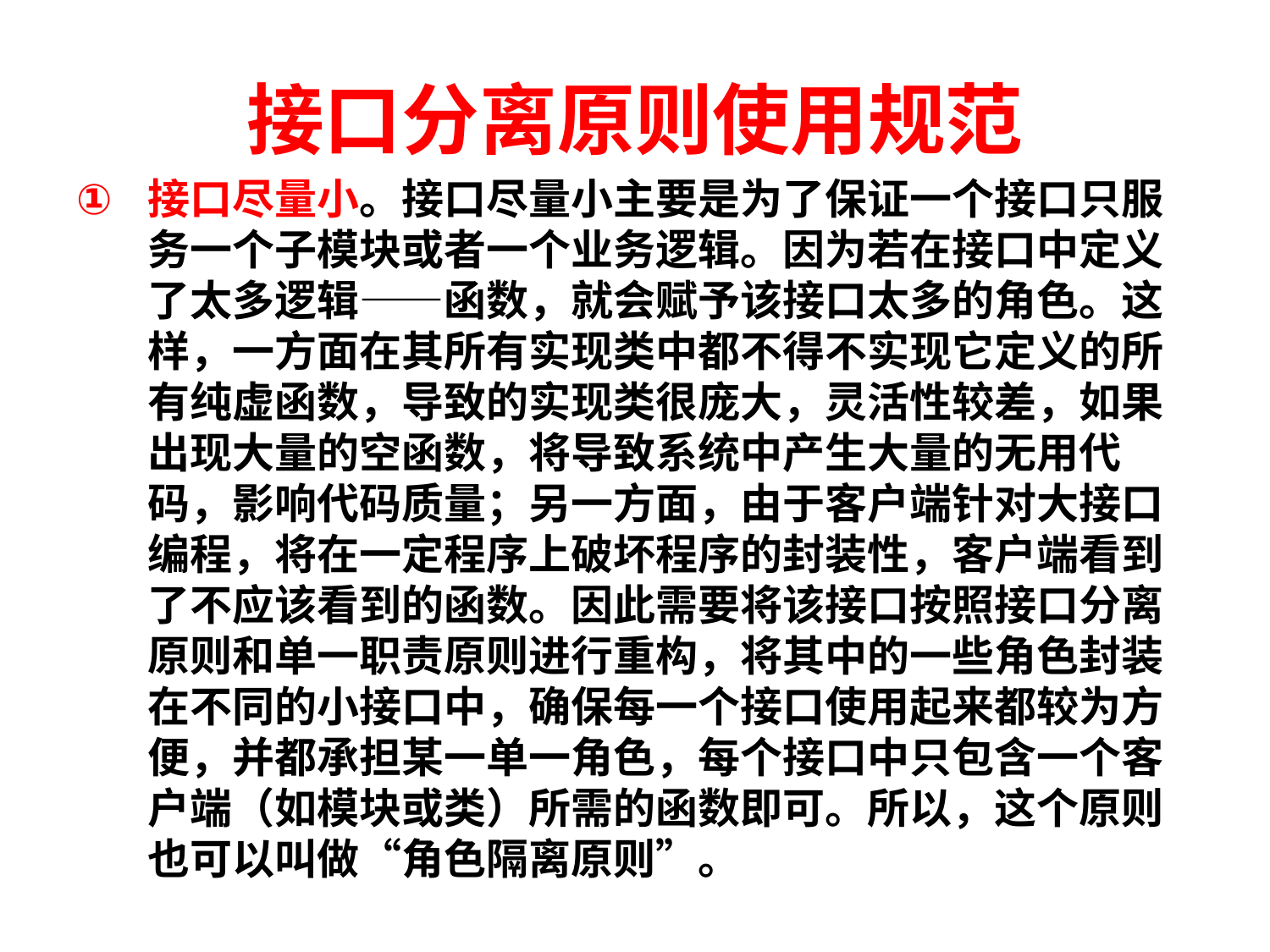

# 接口分离原则使用规范
接口尽量小。接口尽量小主要是为了保证一个接口只服务一个子模块或者一个业务逻辑。因为若在接口中定义了太多逻辑——函数，就会赋予该接口太多的角色。这样，一方面在其所有实现类中都不得不实现它定义的所有纯虚函数，导致的实现类很庞大，灵活性较差，如果出现大量的空函数，将导致系统中产生大量的无用代码，影响代码质量；另一方面，由于客户端针对大接口编程，将在一定程序上破坏程序的封装性，客户端看到了不应该看到的函数。因此需要将该接口按照接口分离原则和单一职责原则进行重构，将其中的一些角色封装在不同的小接口中，确保每一个接口使用起来都较为方便，并都承担某一单一角色，每个接口中只包含一个客户端（如模块或类）所需的函数即可。所以，这个原则也可以叫做“角色隔离原则”。